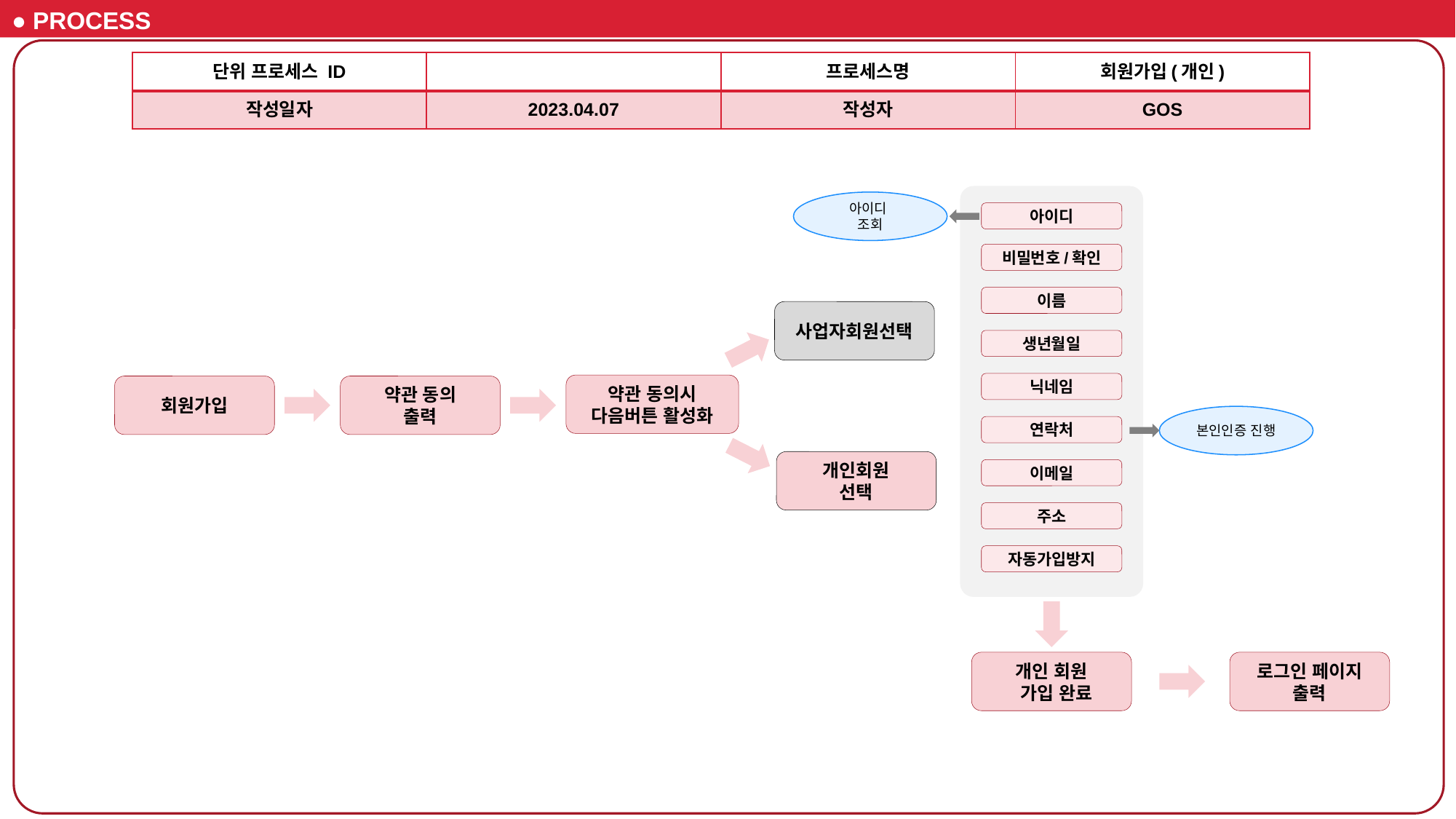

● PROCESS

| 단위 프로세스 ID |  | 프로세스명 | 회원가입(개인) |
| --- | --- | --- | --- |
| 작성일자 | 2023.04.07 | 작성자 | GOS |

아이디
비밀번호/확인
이름
생년월일
닉네임
연락처
이메일
주소
자동가입방지
아이디
조회

사업자회원선택

약관 동의시
다음버튼 활성화
회원가입
약관 동의
출력

본인인증 진행

개인회원
선택

개인 회원
 가입 완료
로그인 페이지
출력